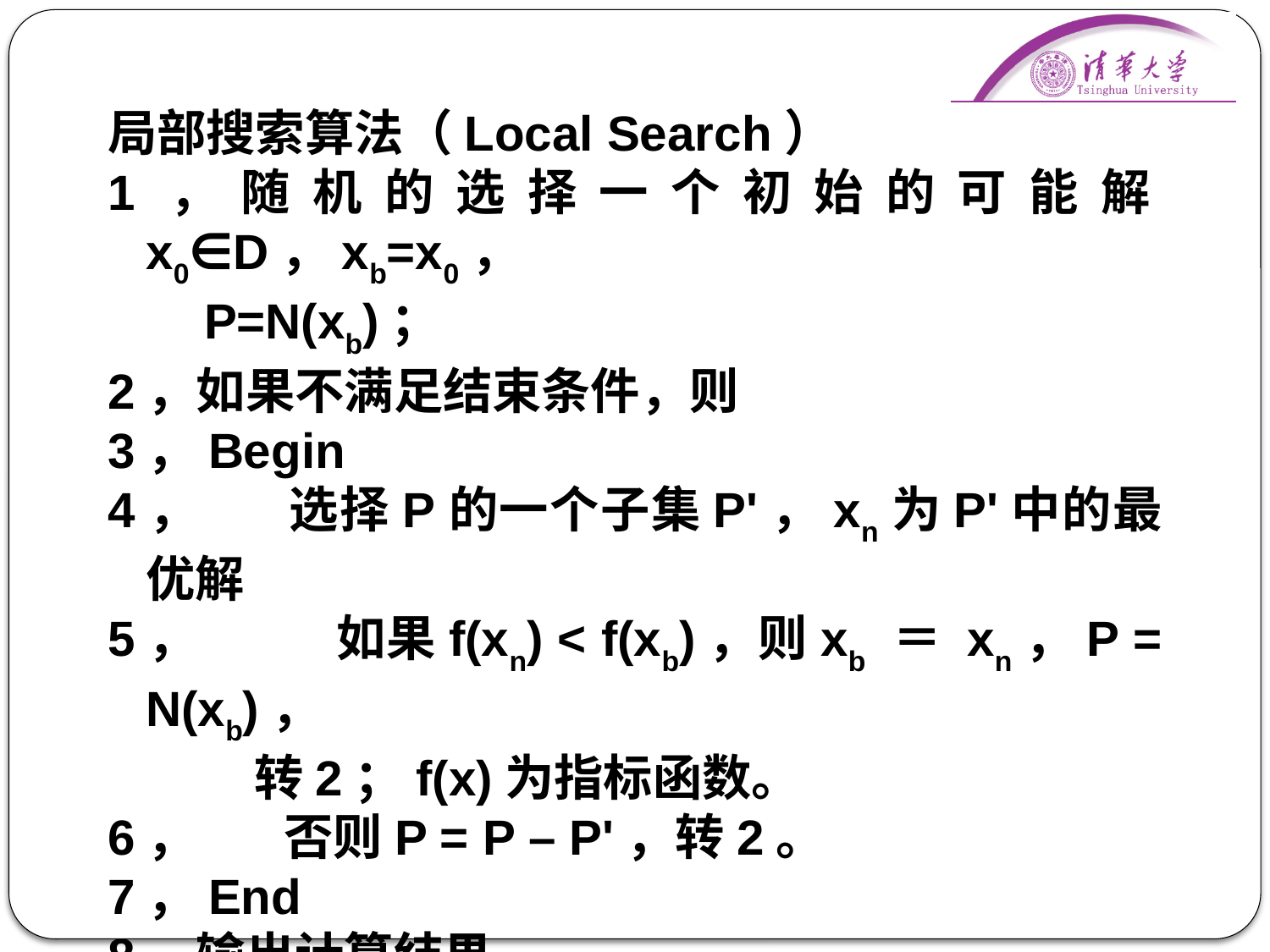

局部搜索算法（Local Search）
1，随机的选择一个初始的可能解x0∈D，xb=x0，
       P=N(xb)；
2，如果不满足结束条件，则
3，Begin
4，	 选择P的一个子集P'，xn为P'中的最优解
5，	     如果f(xn) < f(xb)，则xb ＝ xn，P = N(xb)，
            转2；f(x)为指标函数。
6，	 否则P = P – P'，转2。
7，End
8，输出计算结果
9，结束